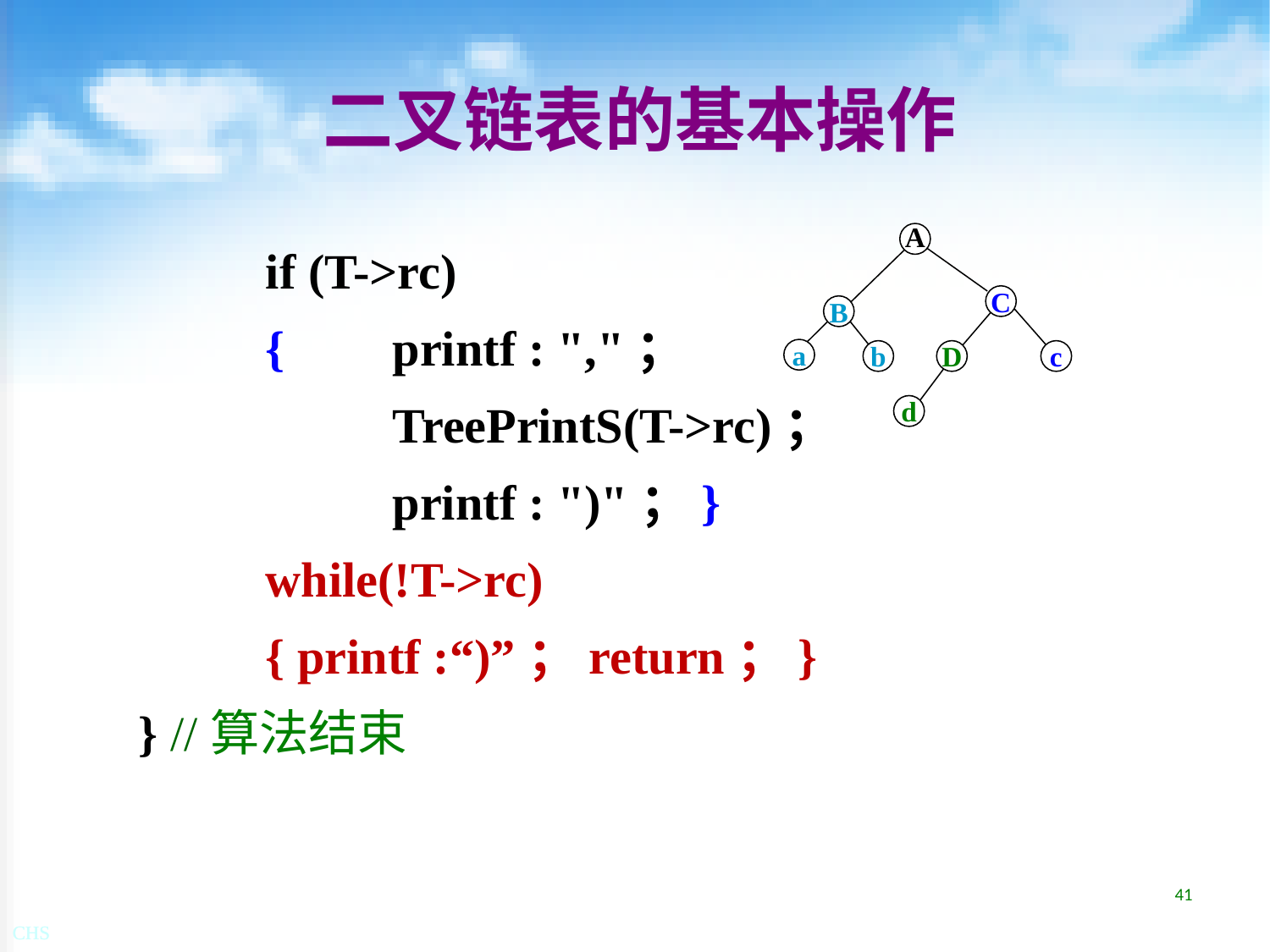

# 二叉链表的基本操作
	if (T->rc)
	{	printf : ","；
		TreePrintS(T->rc)；
		printf : ")"；}
	while(!T->rc)
	{ printf :“)”；return；}
} //算法结束
A

C
B

a
b
D
c

d
41